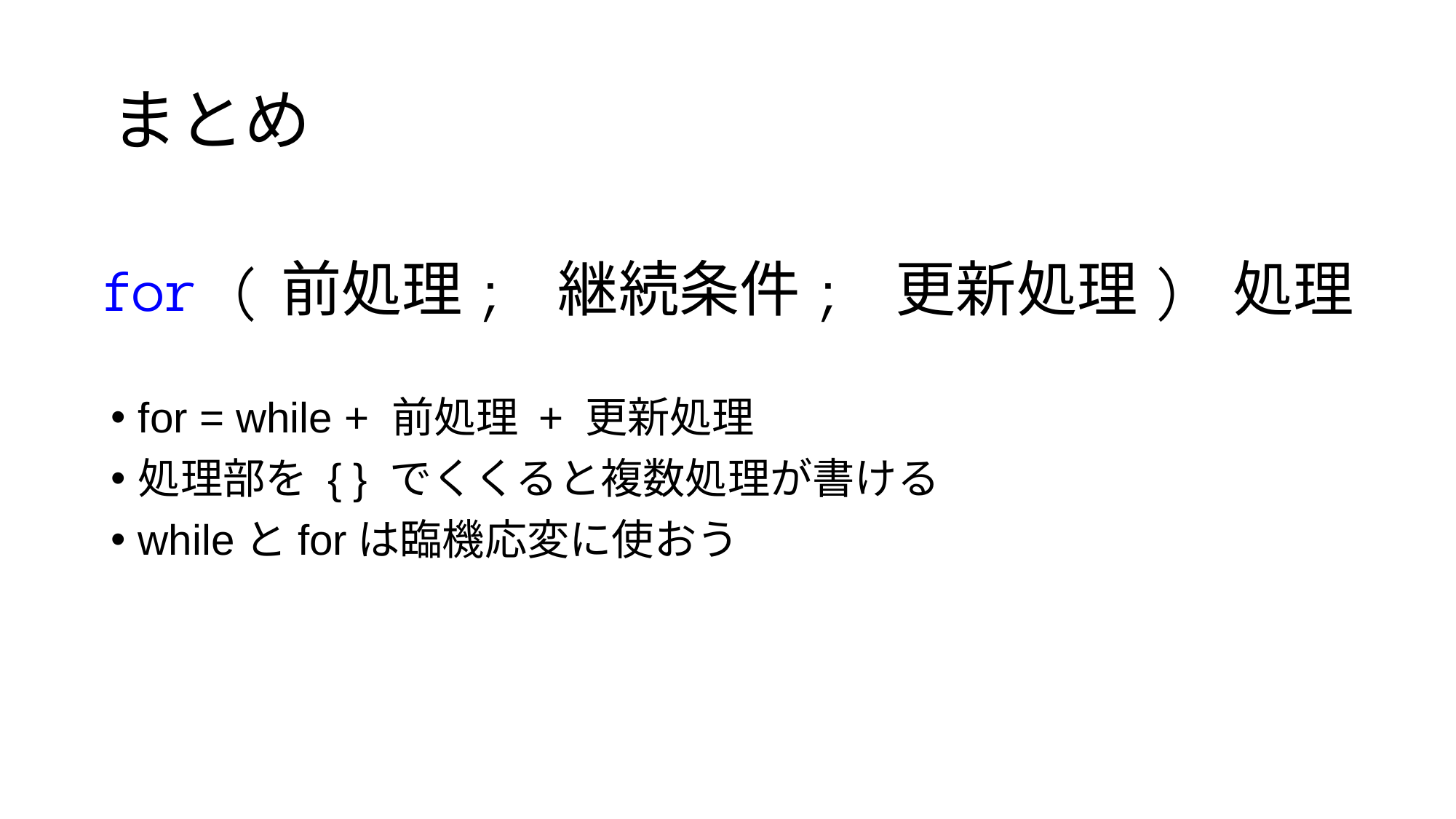

# まとめ
for (前処理; 継続条件; 更新処理) 処理
for = while + 前処理 + 更新処理
処理部を { } でくくると複数処理が書ける
whileとforは臨機応変に使おう